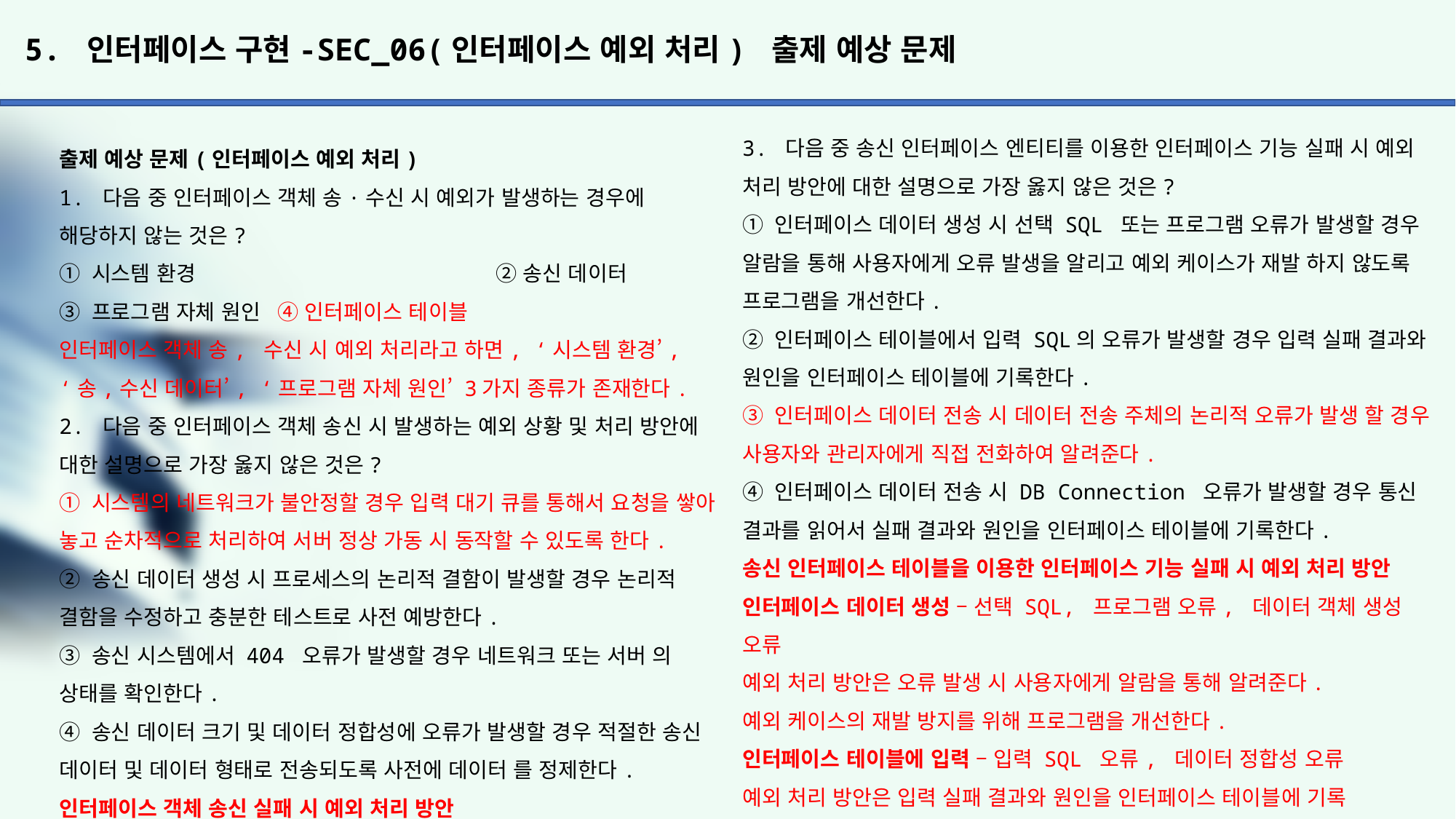

# 5. 인터페이스 구현-SEC_06(인터페이스 예외 처리) 출제 예상 문제
3. 다음 중 송신 인터페이스 엔티티를 이용한 인터페이스 기능 실패 시 예외 처리 방안에 대한 설명으로 가장 옳지 않은 것은?
① 인터페이스 데이터 생성 시 선택 SQL 또는 프로그램 오류가 발생할 경우 알람을 통해 사용자에게 오류 발생을 알리고 예외 케이스가 재발 하지 않도록 프로그램을 개선한다.
② 인터페이스 테이블에서 입력 SQL의 오류가 발생할 경우 입력 실패 결과와 원인을 인터페이스 테이블에 기록한다.
③ 인터페이스 데이터 전송 시 데이터 전송 주체의 논리적 오류가 발생 할 경우 사용자와 관리자에게 직접 전화하여 알려준다.
④ 인터페이스 데이터 전송 시 DB Connection 오류가 발생할 경우 통신 결과를 읽어서 실패 결과와 원인을 인터페이스 테이블에 기록한다.
송신 인터페이스 테이블을 이용한 인터페이스 기능 실패 시 예외 처리 방안
인터페이스 데이터 생성 – 선택 SQL, 프로그램 오류, 데이터 객체 생성 오류
예외 처리 방안은 오류 발생 시 사용자에게 알람을 통해 알려준다.
예외 케이스의 재발 방지를 위해 프로그램을 개선한다.
인터페이스 테이블에 입력 – 입력 SQL 오류, 데이터 정합성 오류
예외 처리 방안은 입력 실패 결과와 원인을 인터페이스 테이블에 기록
한다. 입력 실패 결과를 사용자에게 알람을 통해 알려준다. 예외 케이스의 재발 방지를 위해 프로그램을 개선한다.
인터페이스 데이터 전송 – DB Connection 오류
예외 처리 방안은 통신 결과를 통해 인터페이스 실패 결과와 원인을
인터페이스 테이블에 기록한다. 인터페이스 실패 결과와 원인을
사용자와 관리자에게 이메일 등으로 전송한다.
인터페이스 데이터 전송 – 데이터 전송 주체의 논리적 오류
예외 처리 방안은 인터페이스 실패 결과와 원인을 인터페이스 테이블에
기록한다. 인터페이스 실패 결과를 사용자와 관리자에게 이메일 등으로
전송한다. 예외 케이스의 재발 방지를 위해서 프로그램을 개선한다.
4. 다음 중 송·수신 인터페이스 엔티티를 사용하여 인터페이스 동작을 할 때 발생할 수 있는 상황이 아닌 것은?
① 데이터 정합성 오류
② 데이터 전송 주체의 논리적 오류
③ DB Connection 오류
④ 송신 데이터 생성 시 프로세스의 논리적 결함
송신 데이터 생성 시 프로세스의 논리적 결함은 인터페이스 객체
송, 수신 시 발생할 수 있는 예외상황이다.
출제 예상 문제(인터페이스 예외 처리)
1. 다음 중 인터페이스 객체 송·수신 시 예외가 발생하는 경우에 해당하지 않는 것은?
① 시스템 환경			② 송신 데이터
③ 프로그램 자체 원인	④ 인터페이스 테이블
인터페이스 객체 송, 수신 시 예외 처리라고 하면, ‘시스템 환경’, ‘송,수신 데이터’, ‘프로그램 자체 원인’ 3가지 종류가 존재한다.
2. 다음 중 인터페이스 객체 송신 시 발생하는 예외 상황 및 처리 방안에 대한 설명으로 가장 옳지 않은 것은?
① 시스템의 네트워크가 불안정할 경우 입력 대기 큐를 통해서 요청을 쌓아 놓고 순차적으로 처리하여 서버 정상 가동 시 동작할 수 있도록 한다.
② 송신 데이터 생성 시 프로세스의 논리적 결함이 발생할 경우 논리적 결함을 수정하고 충분한 테스트로 사전 예방한다.
③ 송신 시스템에서 404 오류가 발생할 경우 네트워크 또는 서버 의 상태를 확인한다.
④ 송신 데이터 크기 및 데이터 정합성에 오류가 발생할 경우 적절한 송신 데이터 및 데이터 형태로 전송되도록 사전에 데이터 를 정제한다.
인터페이스 객체 송신 실패 시 예외 처리 방안
시스템 환경 – 네트워크 불안정
예외 처리 방안은 POST 이후 오류 메시지를 확인한다. 서버를 찾지 못하는 404 오류일 경우 네트워크 또는 서버의 상태를 확인
한다.
송신 데이터 – 송신 데이터 크기, 데이터 정합성 체크 오류 발생
예외 처리 방안은 송신 데이터의 원활한 전송을 위해 사전에
데이터를 정제한다. 데이터 송신 시 데이터 크기 및 정합성을 체크하는 기능을 추가하여 미리 예방한다.
프로그램 자체 원인 – 송신 데이터 생성 시 프로세스의 논리적
결함
예외 처리 방안은 논리적 결함을 수정한다. 충분한 테스트를 통해
사전 예방을 한다. 프로세스에 따라 예상되는 예외를 사용자에게
알람을 통해서 알려준다.
인터페이스 객체 수신 실패 시 예외 처리 방안
시스템 환경 – 네트워크 및 서버 불안정
예외 처리 방안은 입력 대기 큐에 요청을 적재한 후 순차적으로
처리하여 서버가 정상적으로 가동될 때 동작할 수 있도록 한다.
수신 데이터 - 특수문자 등으로 파싱 시 오류가 발생
예외 처리 방안은 특수문자 입력 케이스를 미리 파악한 다음 파싱
시 오류가 발생하지 않는 문자로 우선 대치하고 다시 처리한다.
프로그램 자체 원인 – 수신 데이터 처리 시 프로그램의 논리적
결함
예외 처리 방안은 논리적 결함을 수정한다. 충분한 테스트를 통해
사전에 예방한다. 프로세스에 따라 예상되는 예외를 사용자에게
알람을 통해 알려준다. 예외사항이 수신되지 않도록 송신측
프로그램을 수정을 한다.